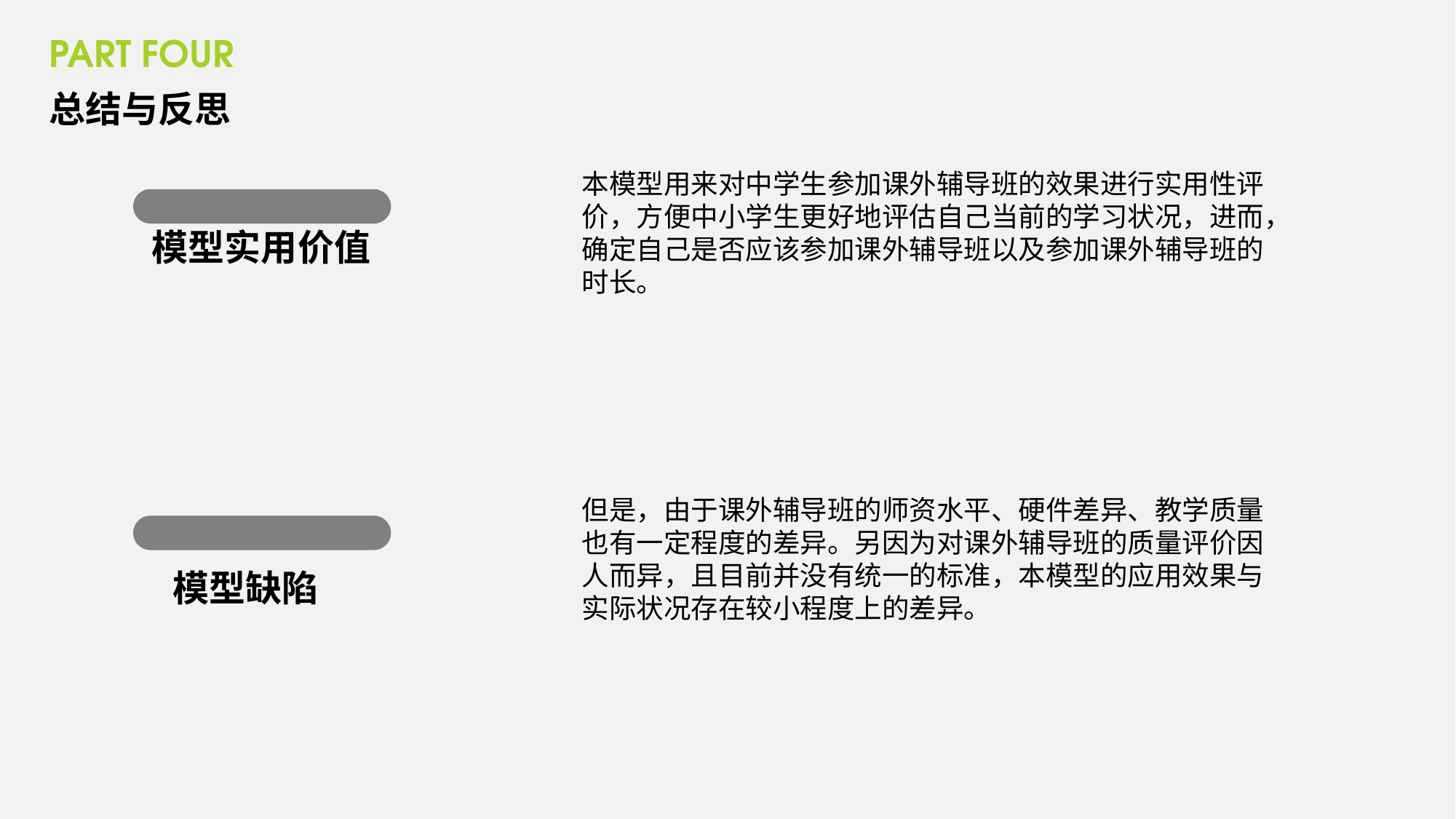

PART FOUR
总结与反思

本模型用来对中学生参加课外辅导班的效果进行实用性评价，方便中小学生更好地评估自己当前的学习状况，进而，确定自己是否应该参加课外辅导班以及参加课外辅导班的时长。

模型实用价值

但是，由于课外辅导班的师资水平、硬件差异、教学质量也有一定程度的差异。另因为对课外辅导班的质量评价因人而异，且目前并没有统一的标准，本模型的应用效果与实际状况存在较小程度上的差异。

模型缺陷